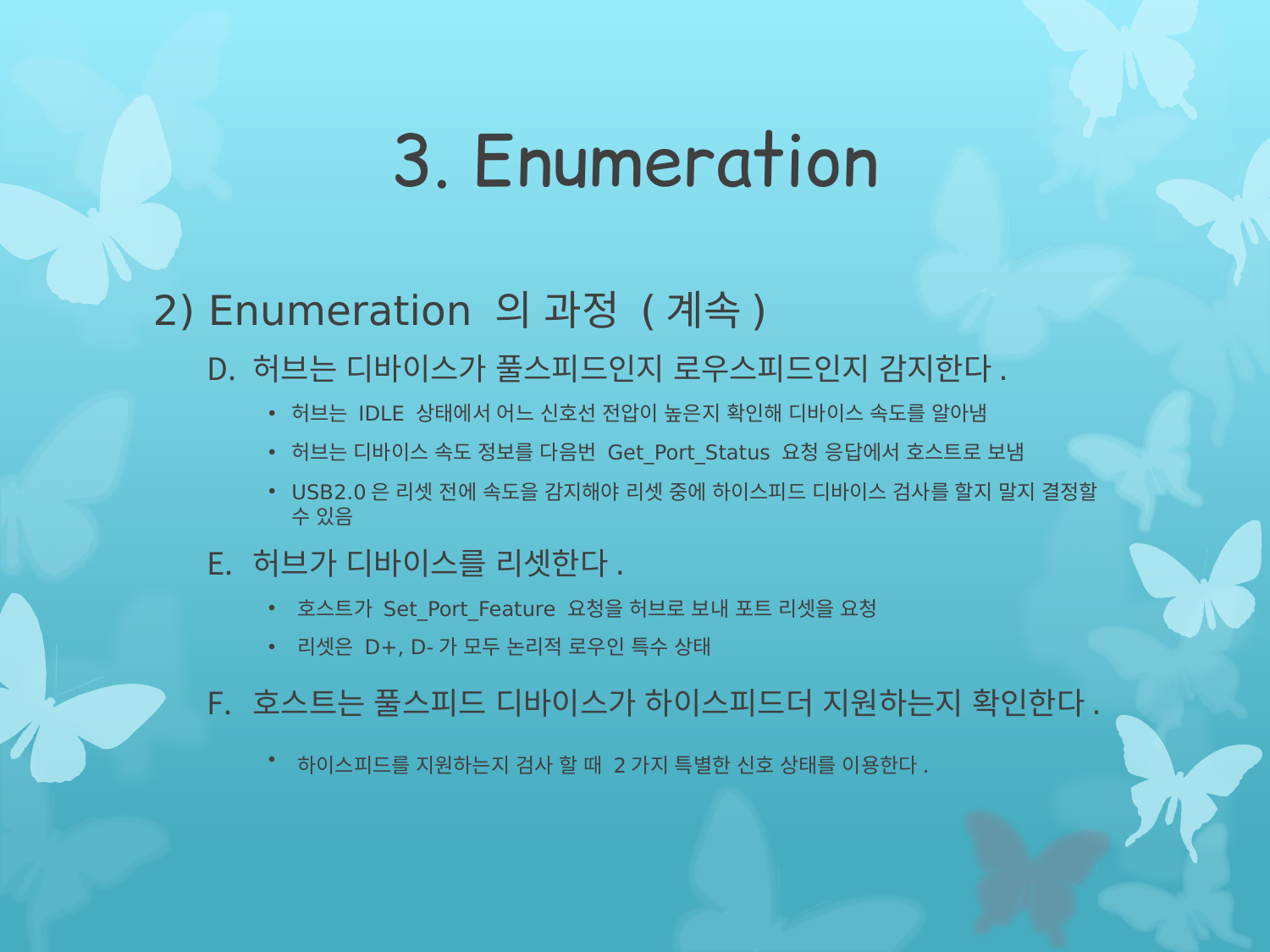

# 3. Enumeration
2) Enumeration 의 과정 (계속)
허브는 디바이스가 풀스피드인지 로우스피드인지 감지한다.
허브는 IDLE 상태에서 어느 신호선 전압이 높은지 확인해 디바이스 속도를 알아냄
허브는 디바이스 속도 정보를 다음번 Get_Port_Status 요청 응답에서 호스트로 보냄
USB2.0은 리셋 전에 속도을 감지해야 리셋 중에 하이스피드 디바이스 검사를 할지 말지 결정할 수 있음
허브가 디바이스를 리셋한다.
호스트가 Set_Port_Feature 요청을 허브로 보내 포트 리셋을 요청
리셋은 D+, D-가 모두 논리적 로우인 특수 상태
호스트는 풀스피드 디바이스가 하이스피드더 지원하는지 확인한다.
하이스피드를 지원하는지 검사 할 때 2가지 특별한 신호 상태를 이용한다.